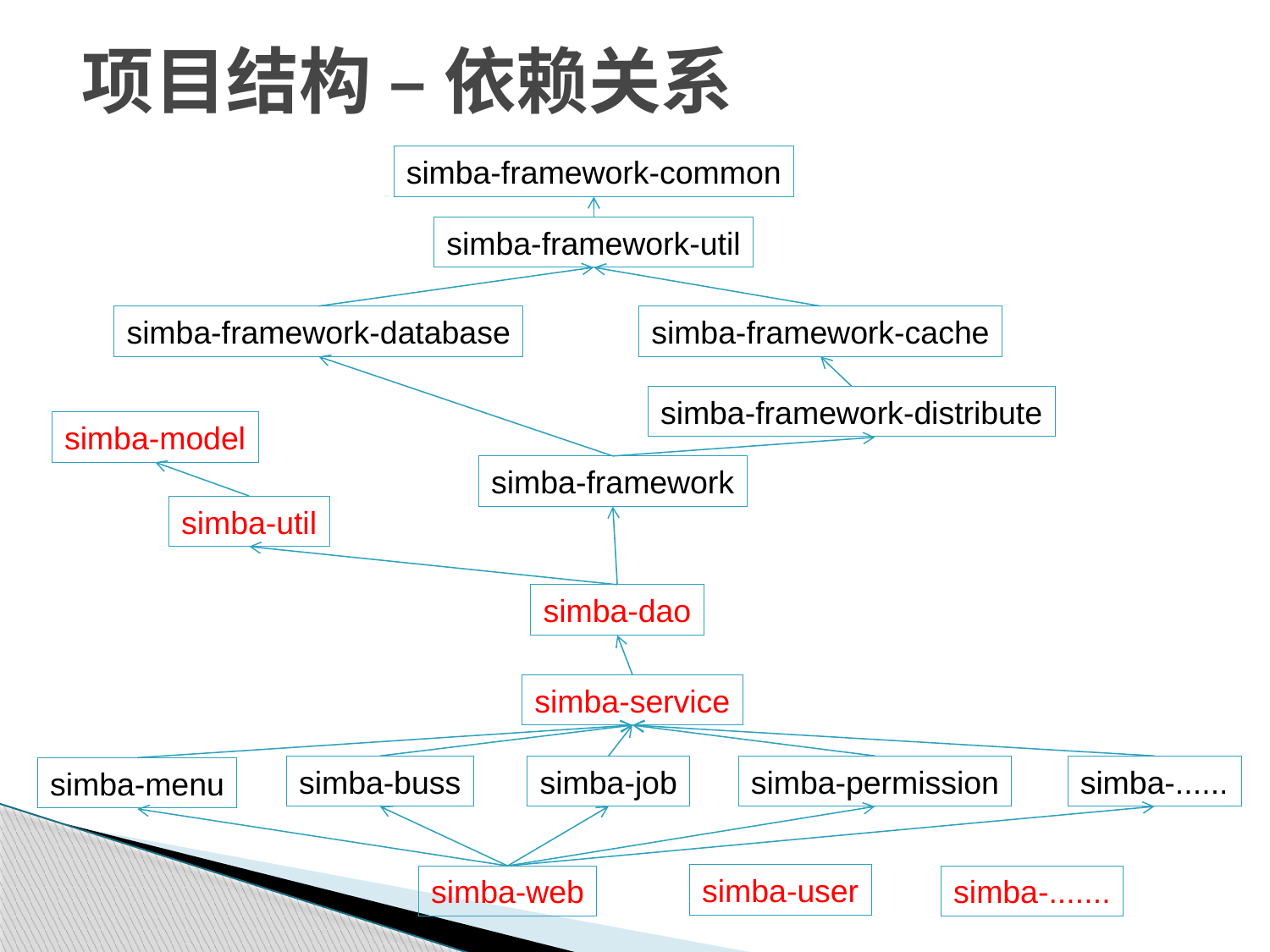

# 项目结构 – 依赖关系
simba-framework-common
simba-framework-util
simba-framework-database
simba-framework-cache
simba-framework-distribute
simba-model
simba-framework
simba-util
simba-dao
simba-service
simba-buss
simba-job
simba-permission
simba-......
simba-menu
simba-user
simba-web
simba-.......